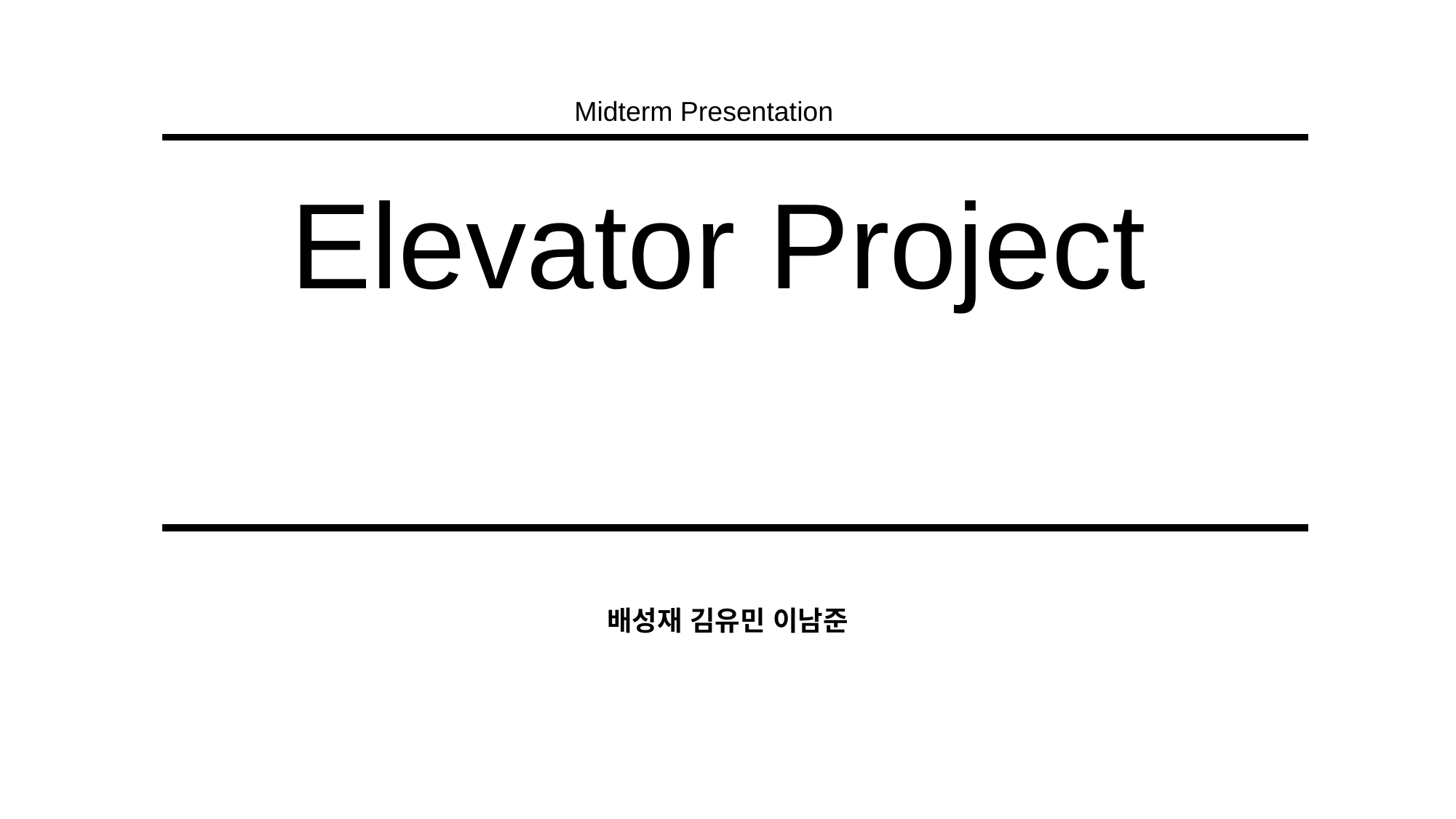

Midterm Presentation

Elevator Project

배성재 김유민 이남준